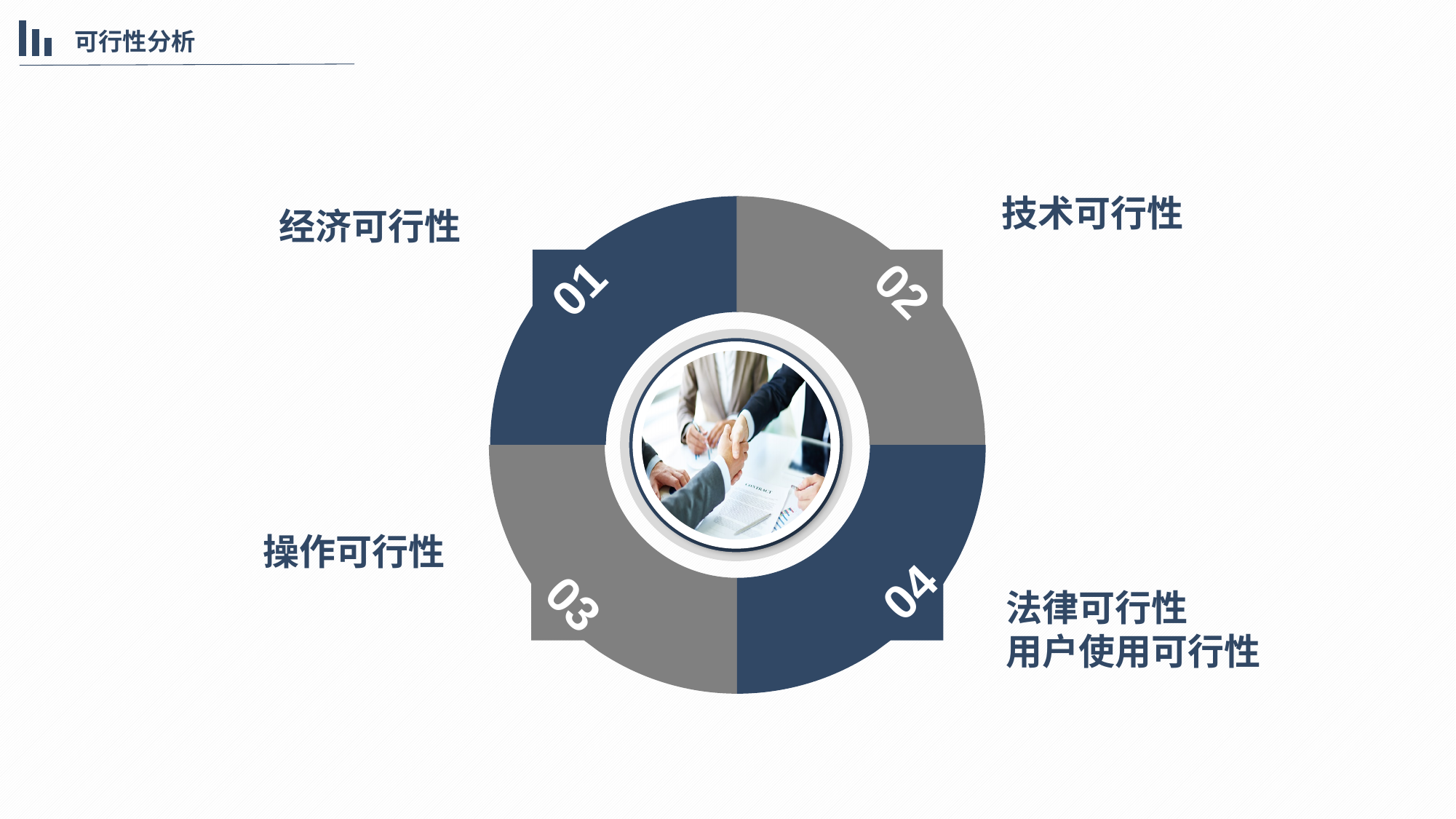

可行性分析

技术可行性

01
02

04
03
经济可行性

操作可行性
法律可行性
用户使用可行性